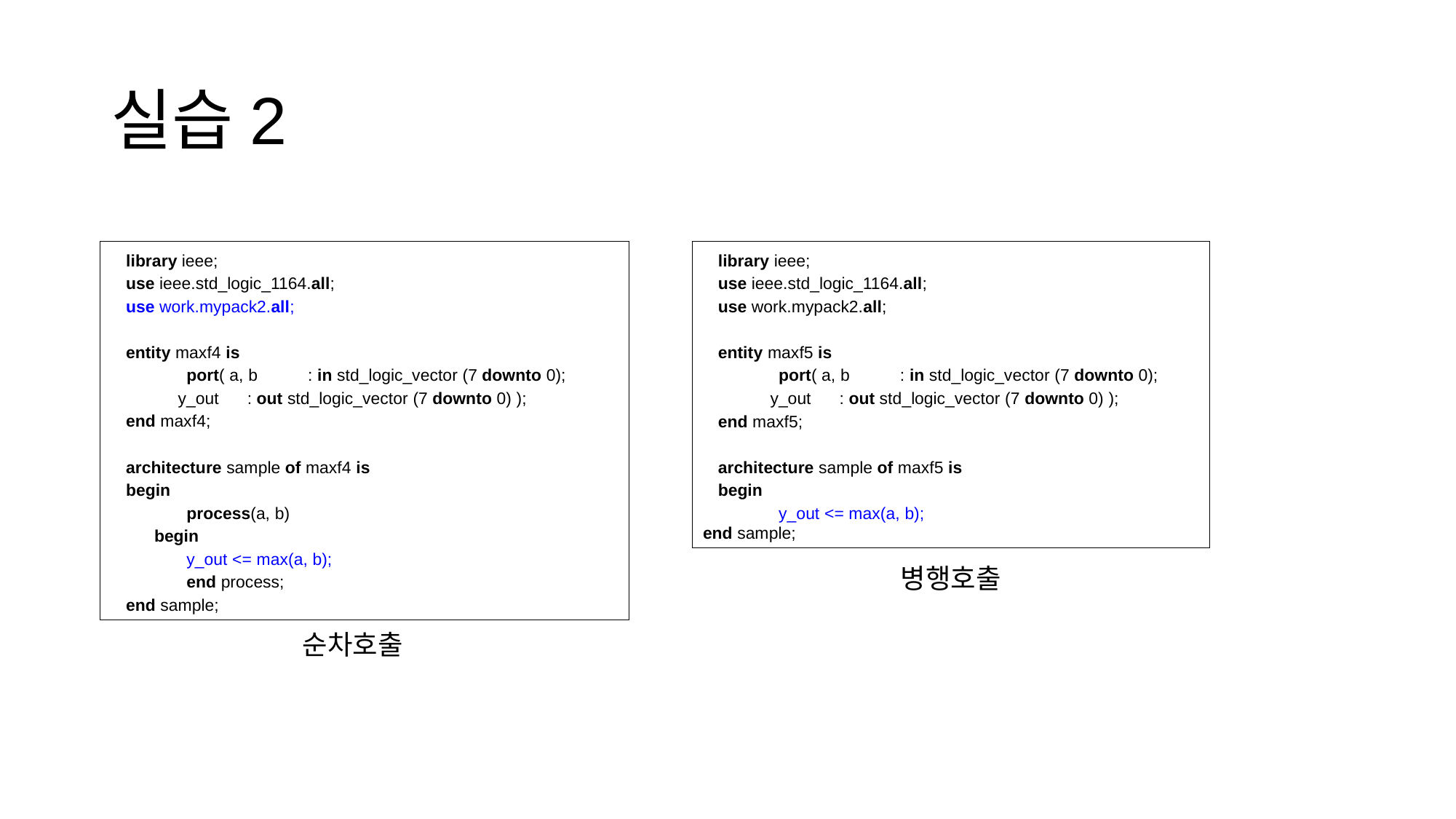

# 실습2
library ieee;
use ieee.std_logic_1164.all;
use work.mypack2.all;

entity maxf4 is
	port( a, b 	: in std_logic_vector (7 downto 0);
           y_out 	: out std_logic_vector (7 downto 0) );
end maxf4;

architecture sample of maxf4 is
begin
	process(a, b)
      begin
      	y_out <= max(a, b);
	end process;
end sample;
library ieee;
use ieee.std_logic_1164.all;
use work.mypack2.all;

entity maxf5 is
	port( a, b 	: in std_logic_vector (7 downto 0);
           y_out 	: out std_logic_vector (7 downto 0) );
end maxf5;

architecture sample of maxf5 is
begin
	y_out <= max(a, b);
end sample;
병행호출
순차호출